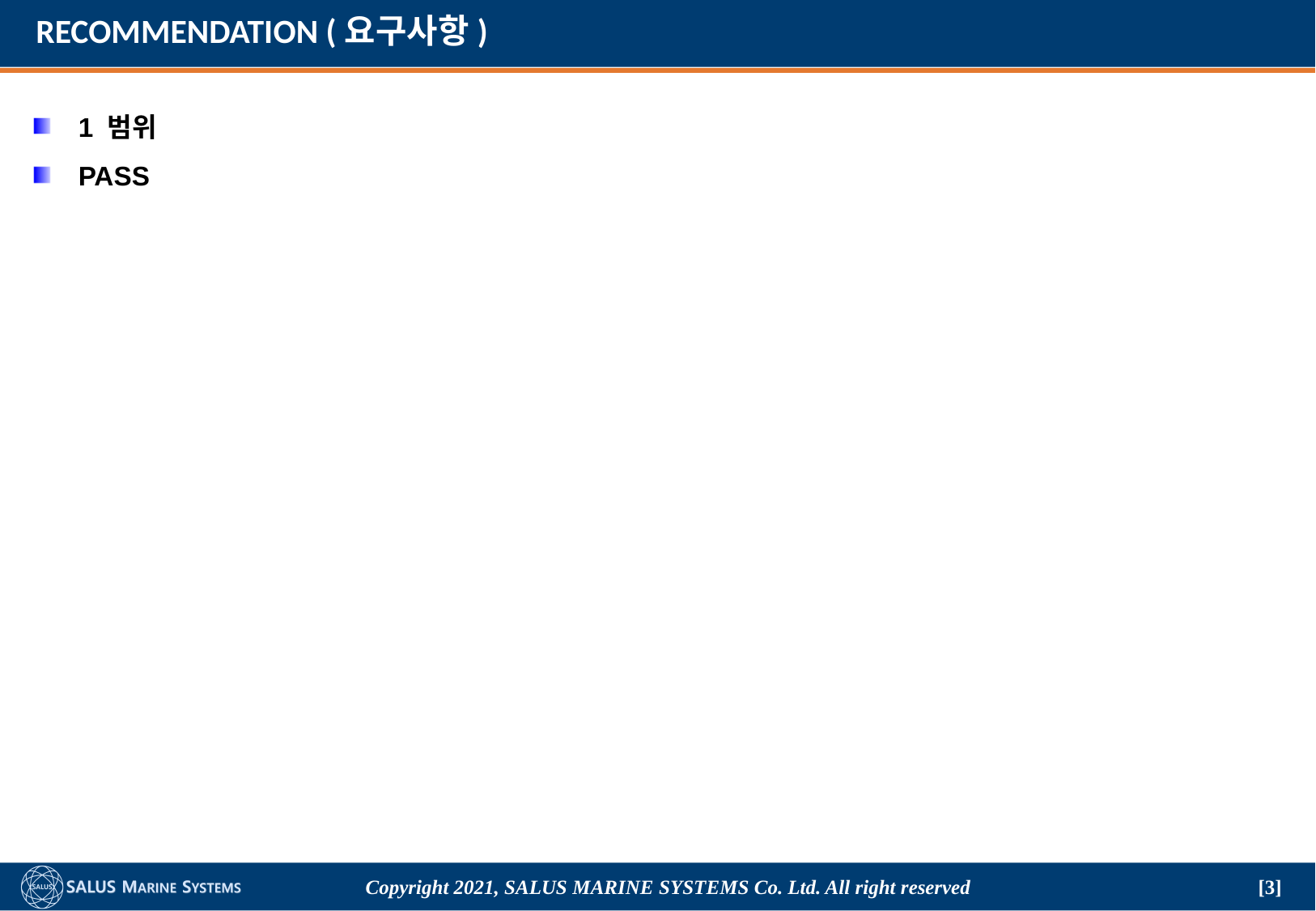

# RECOMMENDATION (요구사항)
1 범위
PASS
Copyright 2021, SALUS Marine Systems Co. Ltd. All right reserved
[3]